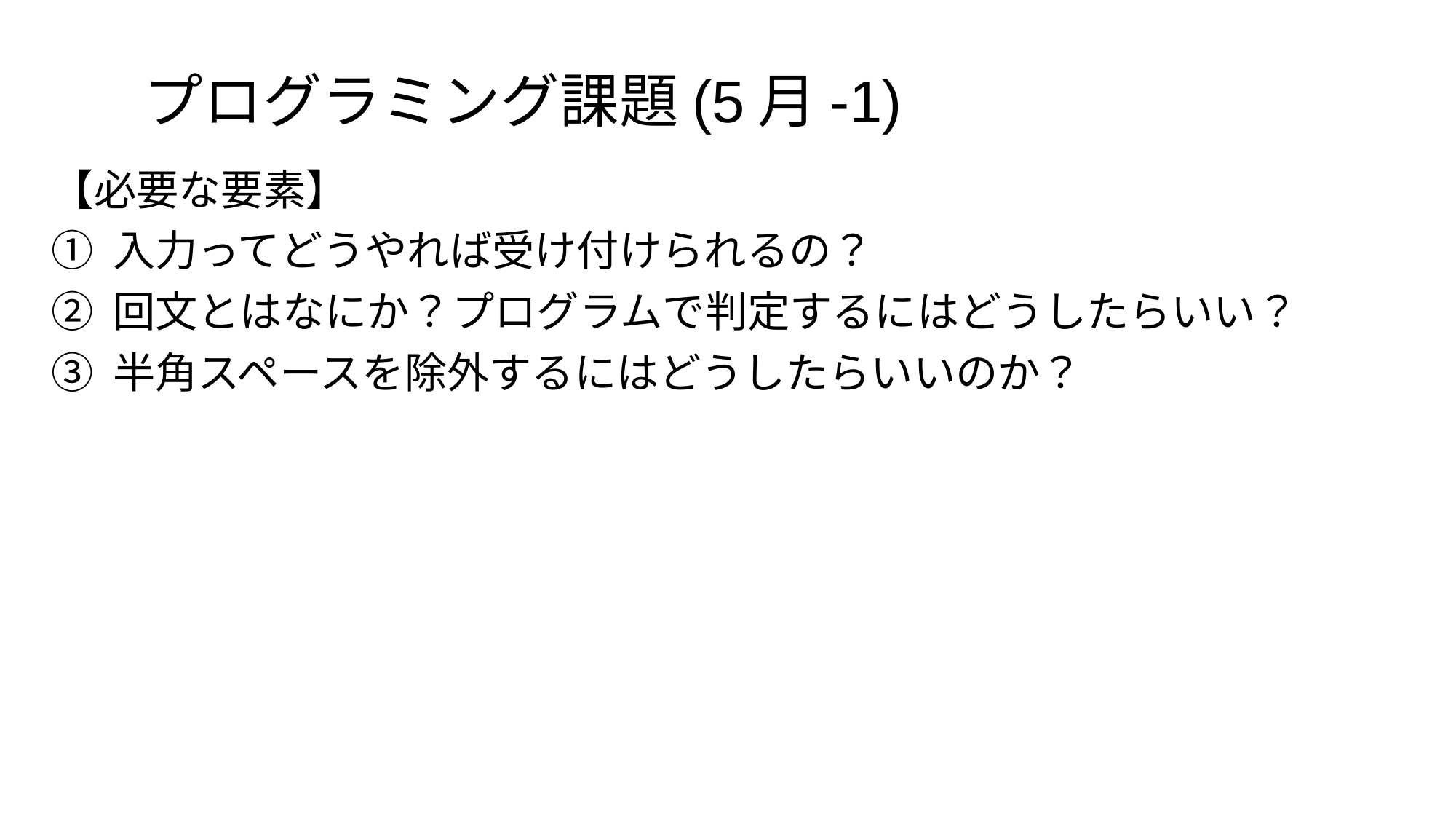

# プログラミング課題(5月-1)
【必要な要素】
入力ってどうやれば受け付けられるの？
回文とはなにか？プログラムで判定するにはどうしたらいい？
半角スペースを除外するにはどうしたらいいのか？